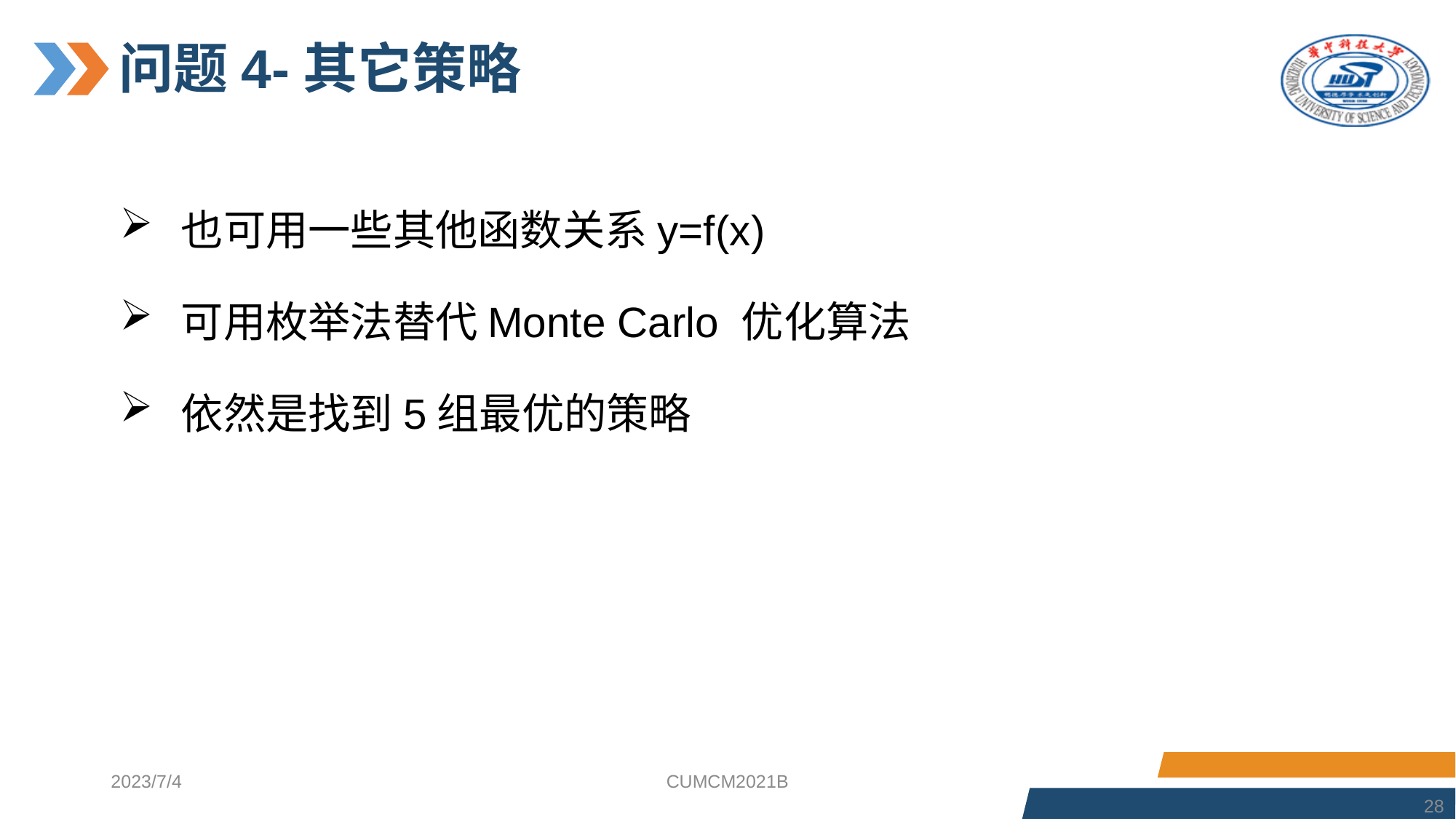

# 问题4-其它策略
也可用一些其他函数关系y=f(x)
可用枚举法替代Monte Carlo 优化算法
依然是找到5组最优的策略
2023/7/4
CUMCM2021B
28